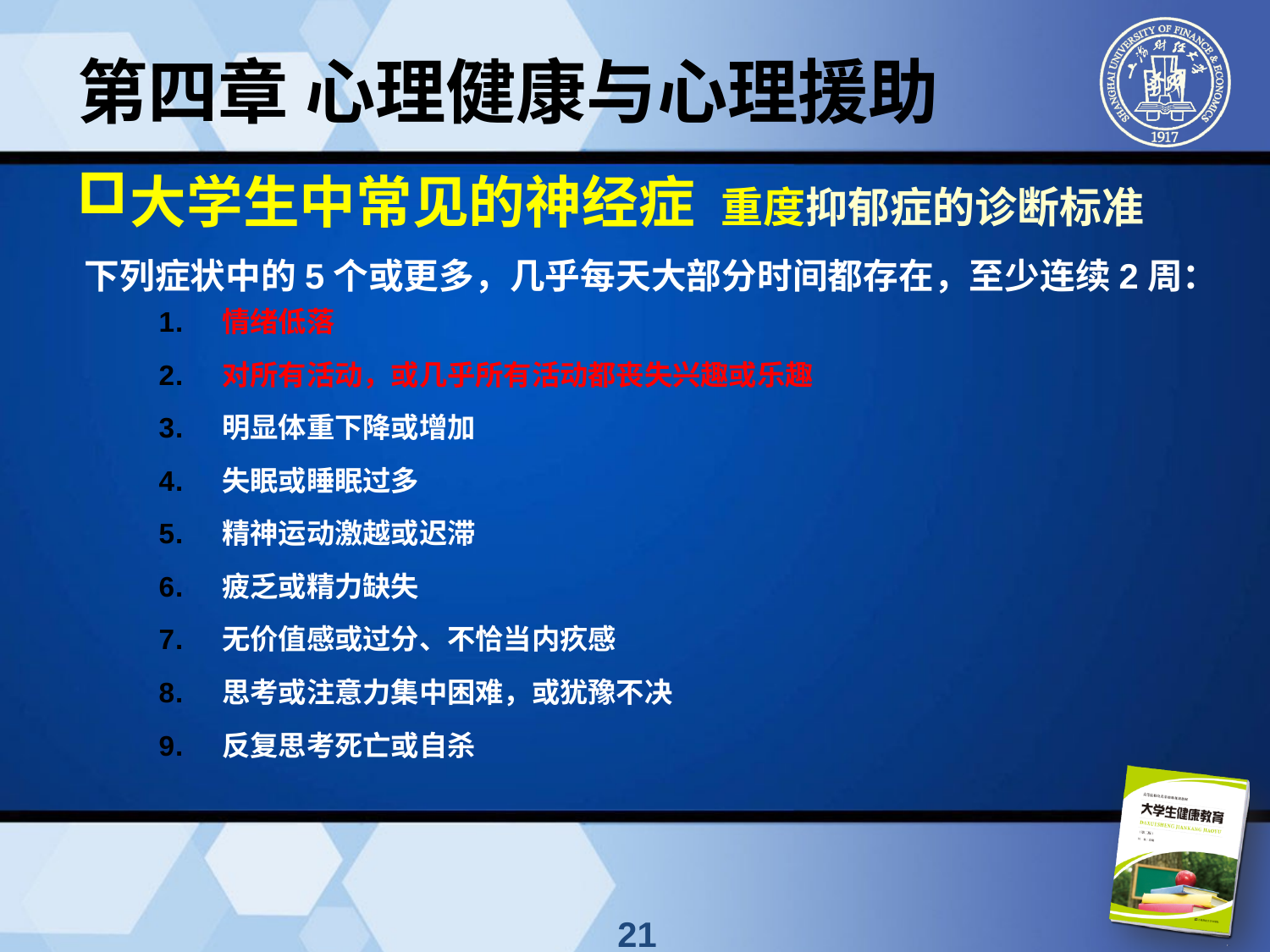

第四章 心理健康与心理援助
大学生中常见的神经症  重度抑郁症的诊断标准
下列症状中的5个或更多，几乎每天大部分时间都存在，至少连续2周：
情绪低落
对所有活动，或几乎所有活动都丧失兴趣或乐趣
明显体重下降或增加
失眠或睡眠过多
精神运动激越或迟滞
疲乏或精力缺失
无价值感或过分、不恰当内疚感
思考或注意力集中困难，或犹豫不决
反复思考死亡或自杀

21